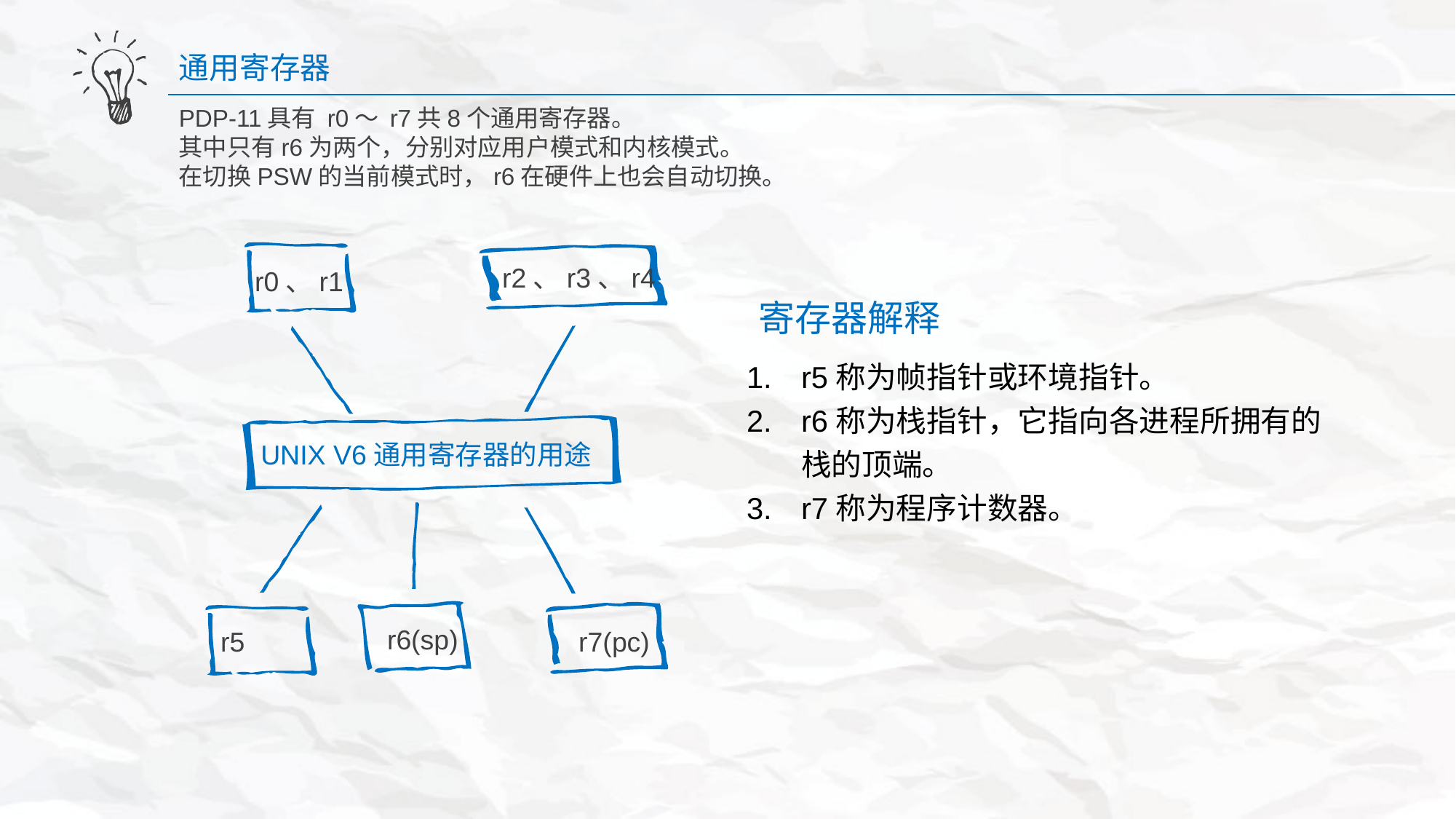

通用寄存器
PDP-11具有 r0～ r7共8个通用寄存器。
其中只有r6为两个，分别对应用户模式和内核模式。
在切换PSW的当前模式时，r6在硬件上也会自动切换。

r2、r3、r4
r0、r1
寄存器解释

r5称为帧指针或环境指针。
r6称为栈指针，它指向各进程所拥有的栈的顶端。
r7称为程序计数器。

UNIX V6通用寄存器的用途

r6(sp)
r5
r7(pc)